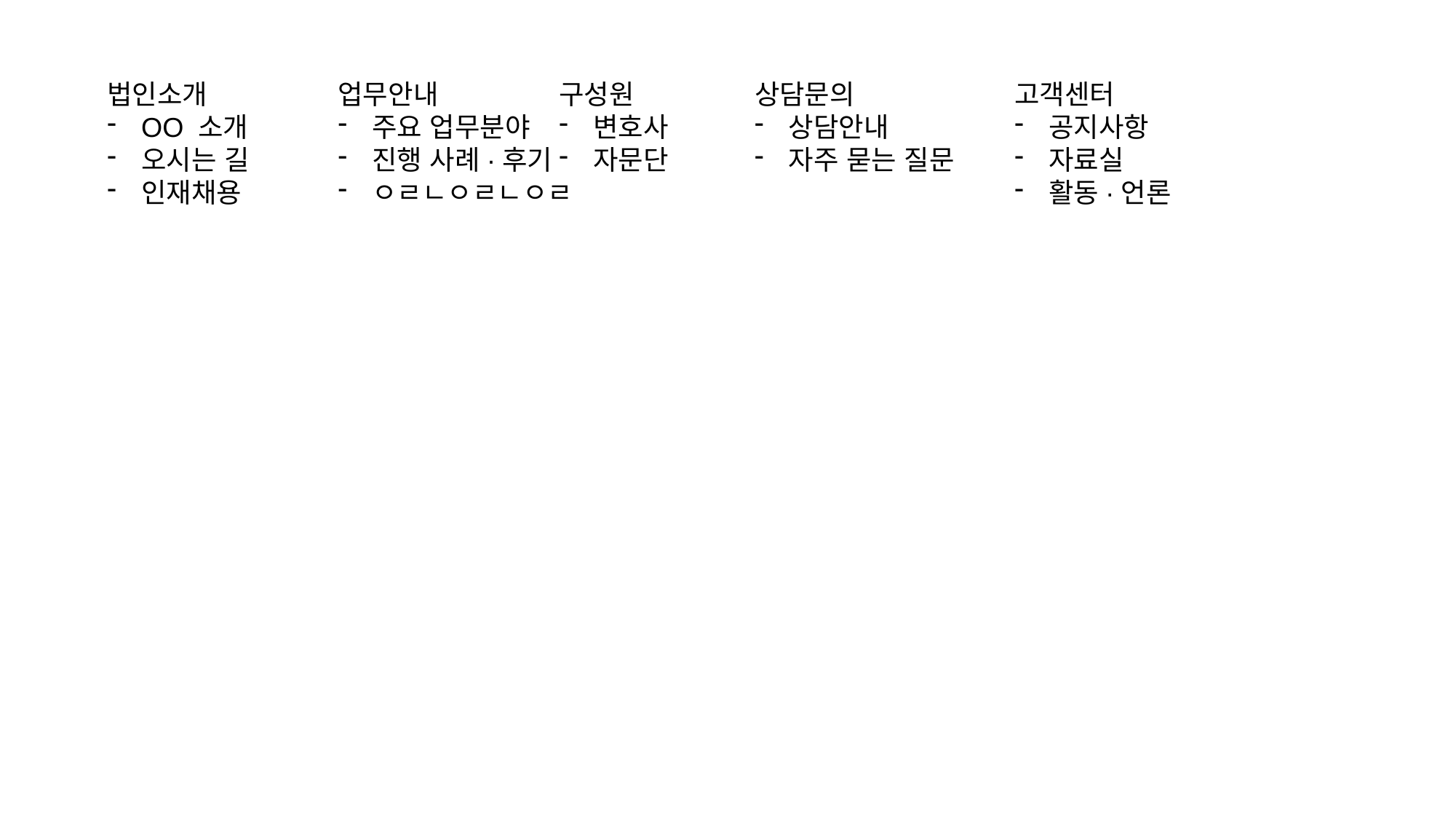

법인소개
OO 소개
오시는 길
인재채용
업무안내
주요 업무분야
진행 사례·후기
ㅇㄹㄴㅇㄹㄴㅇㄹ
구성원
변호사
자문단
상담문의
상담안내
자주 묻는 질문
고객센터
공지사항
자료실
활동·언론